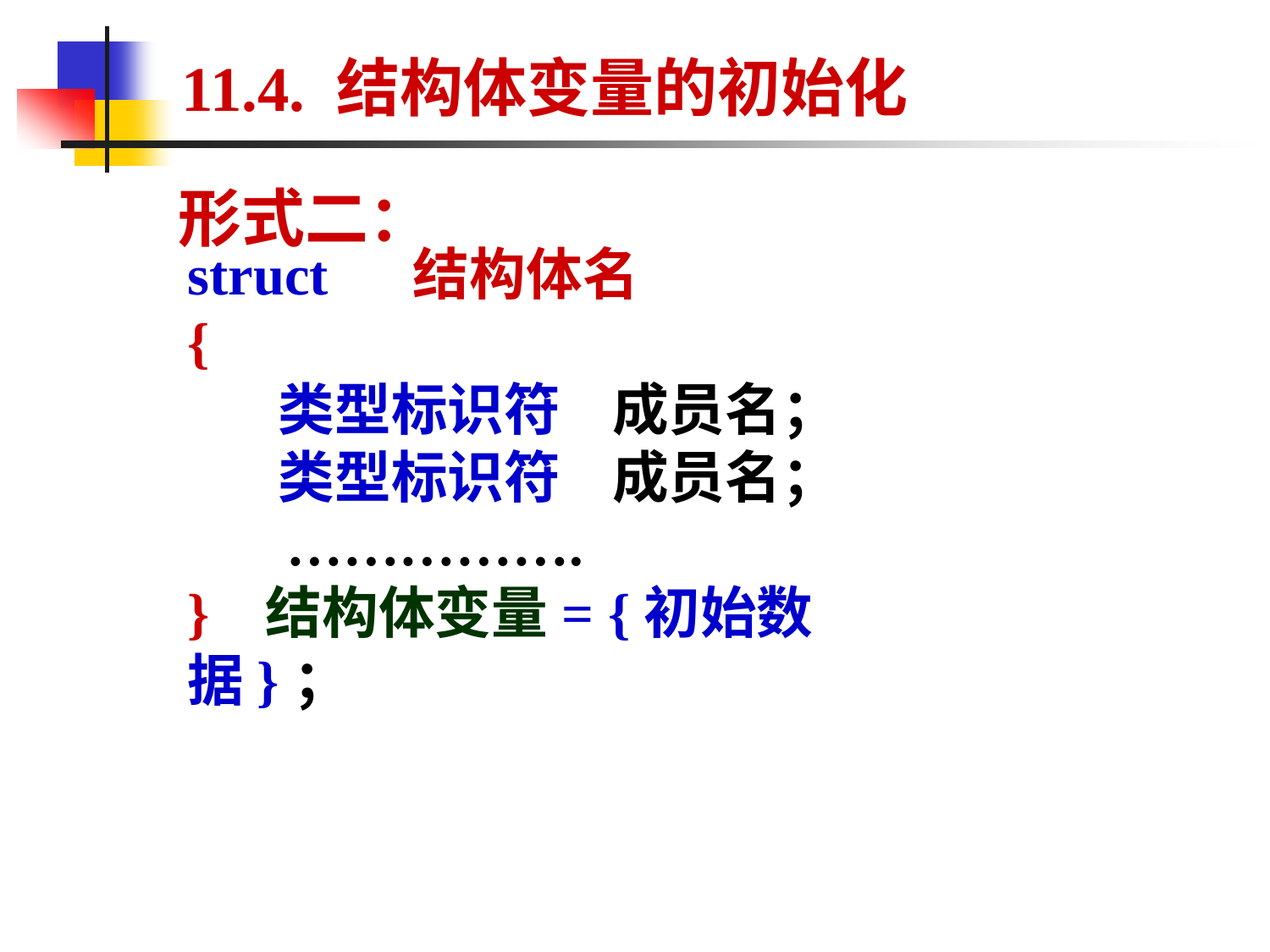

11.4. 结构体变量的初始化
形式二：
struct     结构体名
{
      类型标识符    成员名；
      类型标识符    成员名；
       …………….
}   结构体变量= {初始数据}；